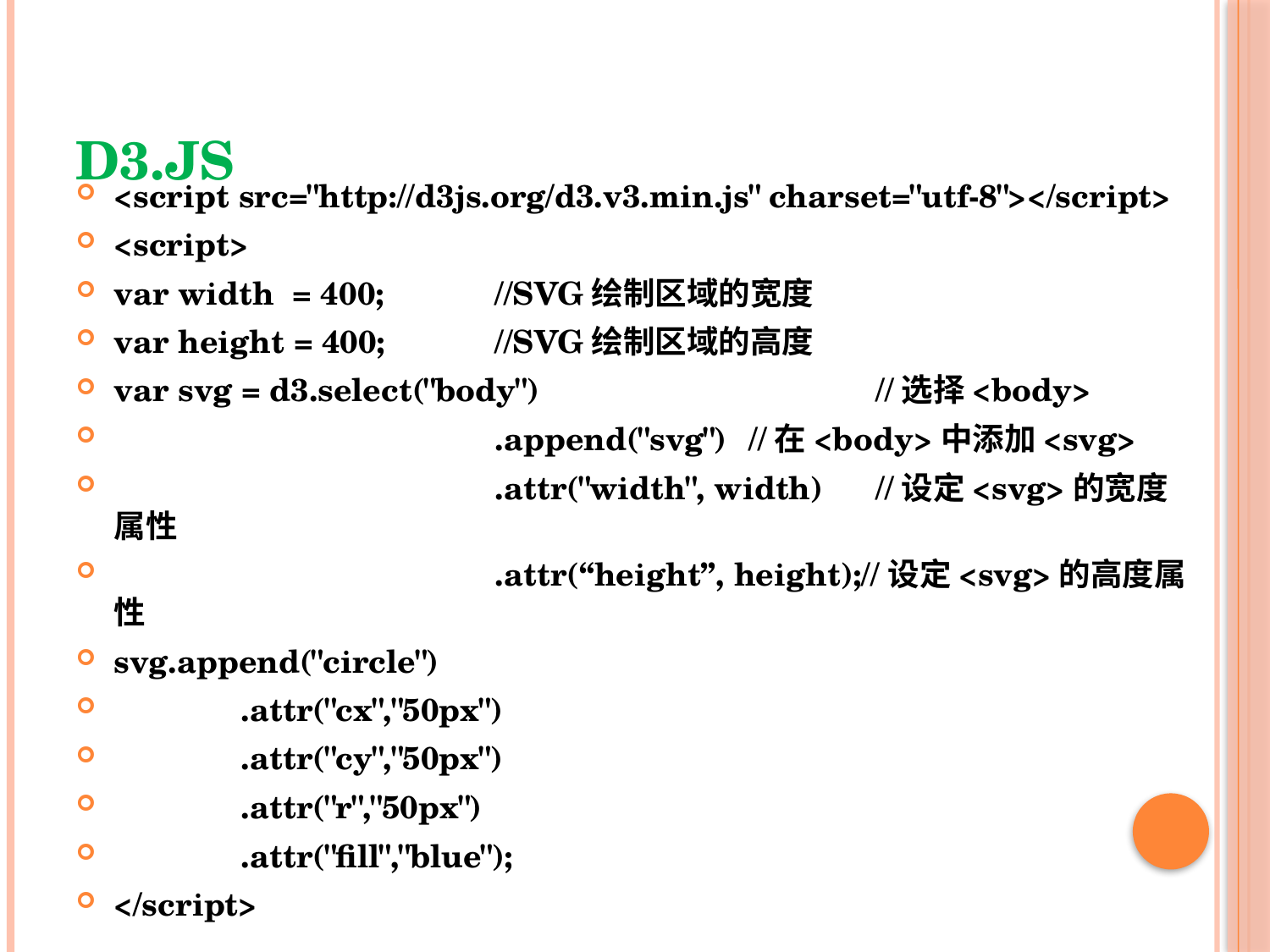

# D3.JS
<script src="http://d3js.org/d3.v3.min.js" charset="utf-8"></script>
<script>
var width  = 400;	//SVG绘制区域的宽度
var height = 400;	//SVG绘制区域的高度
var svg = d3.select("body")			//选择<body>
			.append("svg")	//在<body>中添加<svg>
			.attr("width", width)	//设定<svg>的宽度属性
			.attr(“height”, height);//设定<svg>的高度属性
svg.append("circle")
	.attr("cx","50px")
	.attr("cy","50px")
	.attr("r","50px")
	.attr("fill","blue");
</script>